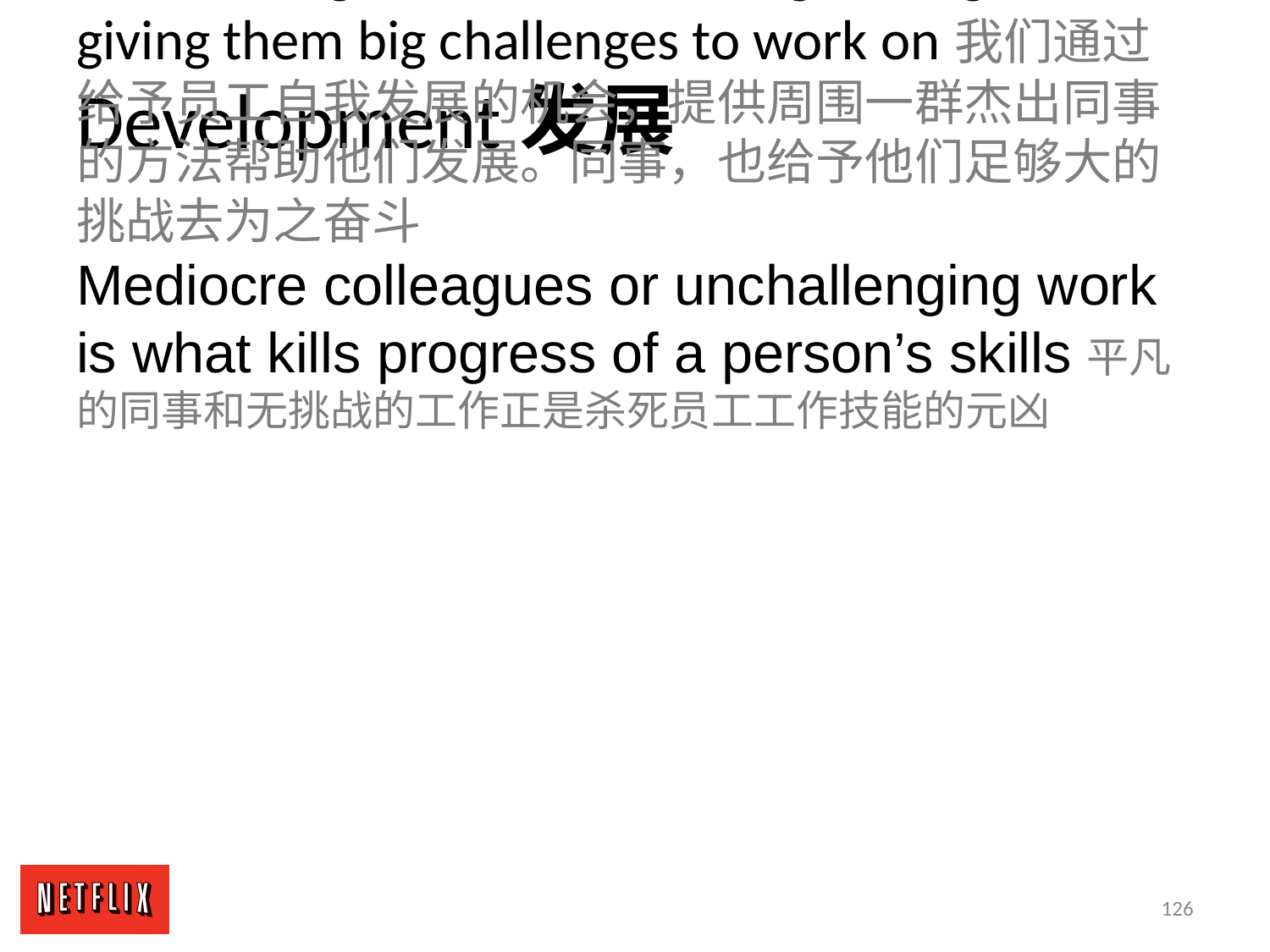

Development发展
We develop people by giving them the opportunity to develop themselves, by surrounding them with stunning colleagues and giving them big challenges to work on我们通过给予员工自我发展的机会，提供周围一群杰出同事的方法帮助他们发展。同事，也给予他们足够大的挑战去为之奋斗
Mediocre colleagues or unchallenging work is what kills progress of a person’s skills平凡的同事和无挑战的工作正是杀死员工工作技能的元凶
126